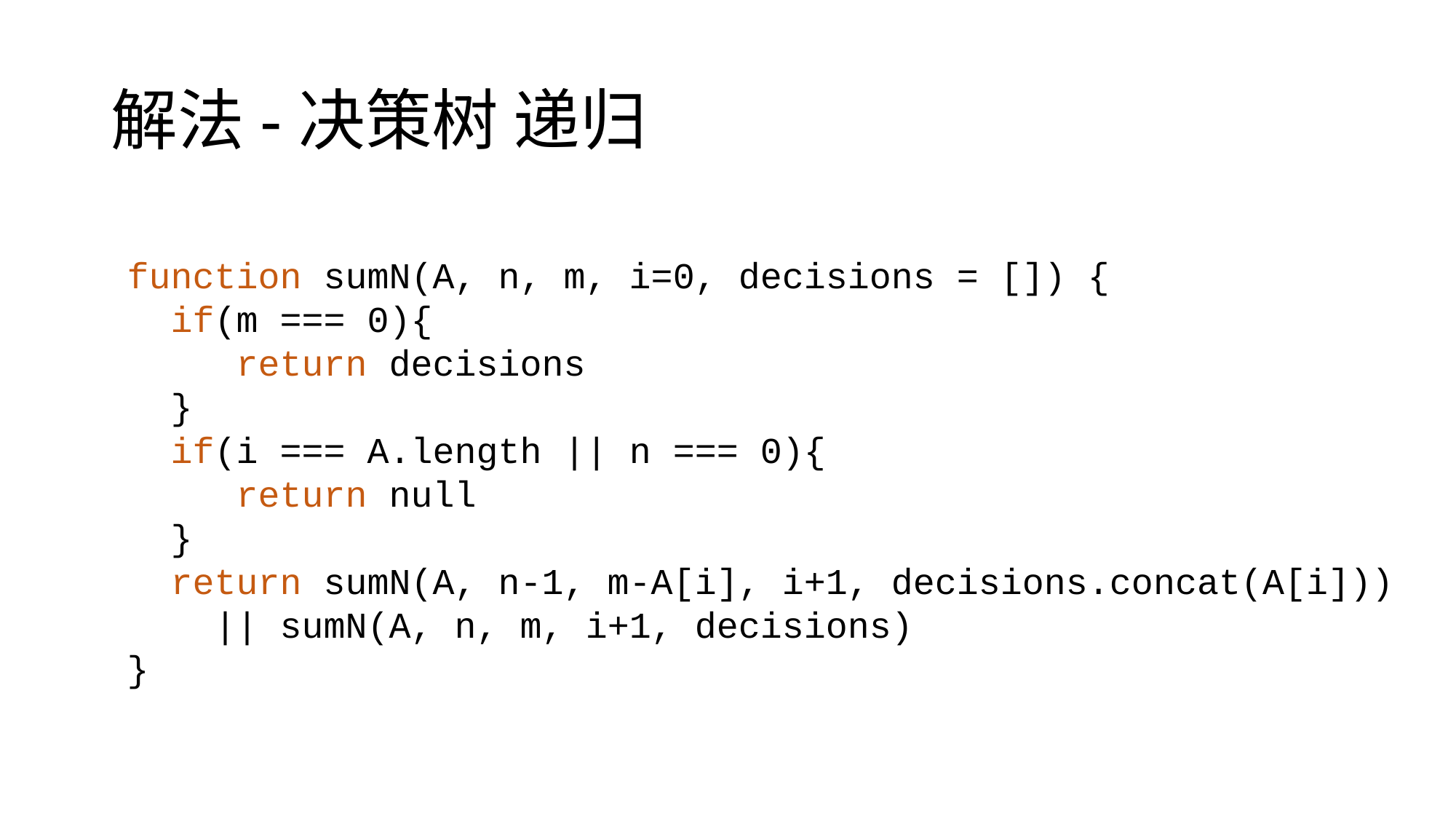

# 解法-决策树 递归
function sumN(A, n, m, i=0, decisions = []) {
  if(m === 0){
	return decisions
  }
  if(i === A.length || n === 0){
	return null
  }
  return sumN(A, n-1, m-A[i], i+1, decisions.concat(A[i]))
    || sumN(A, n, m, i+1, decisions)
}